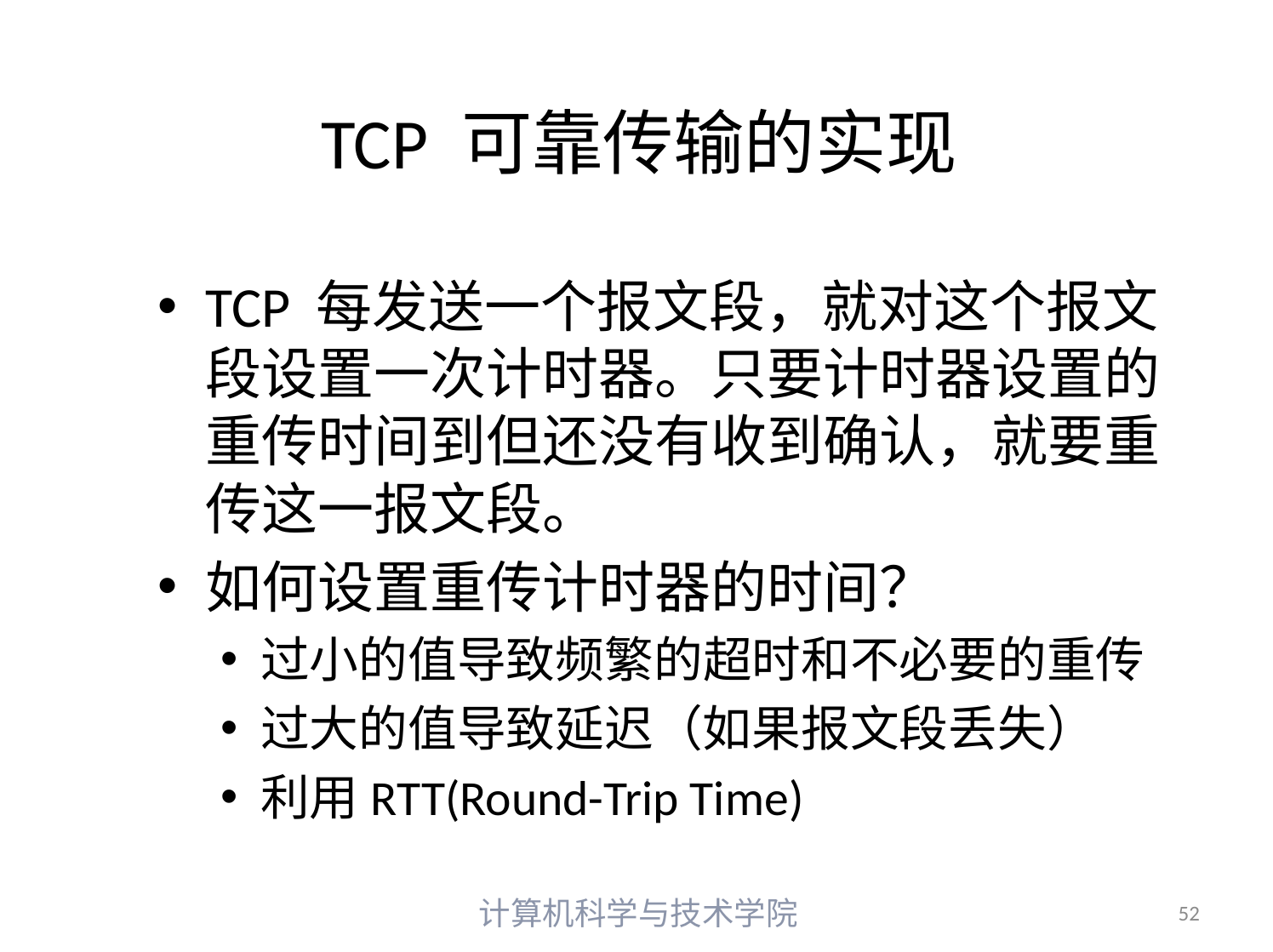

# TCP 可靠传输的实现
TCP 每发送一个报文段，就对这个报文段设置一次计时器。只要计时器设置的重传时间到但还没有收到确认，就要重传这一报文段。
如何设置重传计时器的时间？
过小的值导致频繁的超时和不必要的重传
过大的值导致延迟（如果报文段丢失）
利用RTT(Round-Trip Time)

计算机科学与技术学院
52